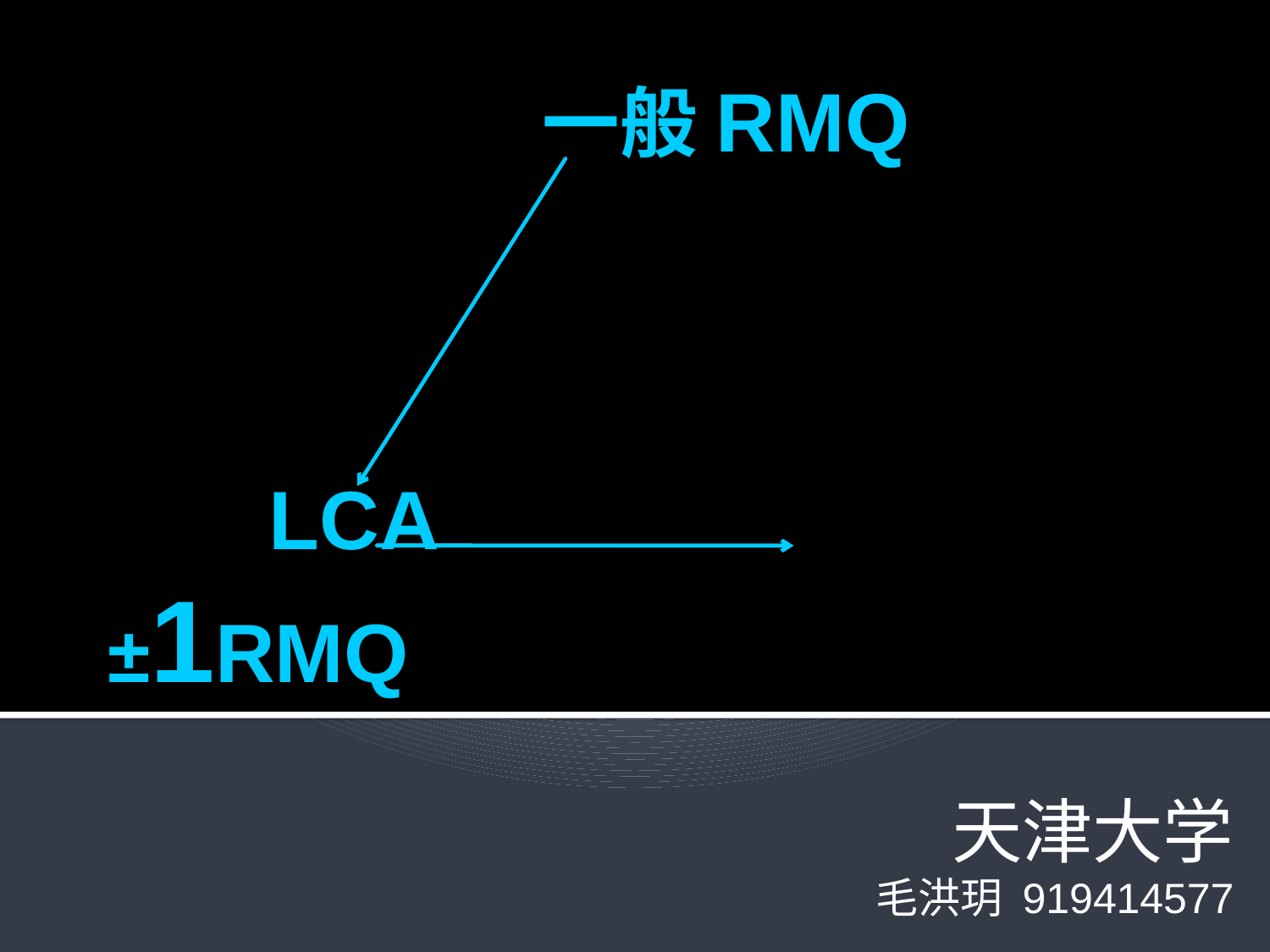

# 一般RMQ LCA                         ±1RMQ
天津大学
毛洪玥 919414577